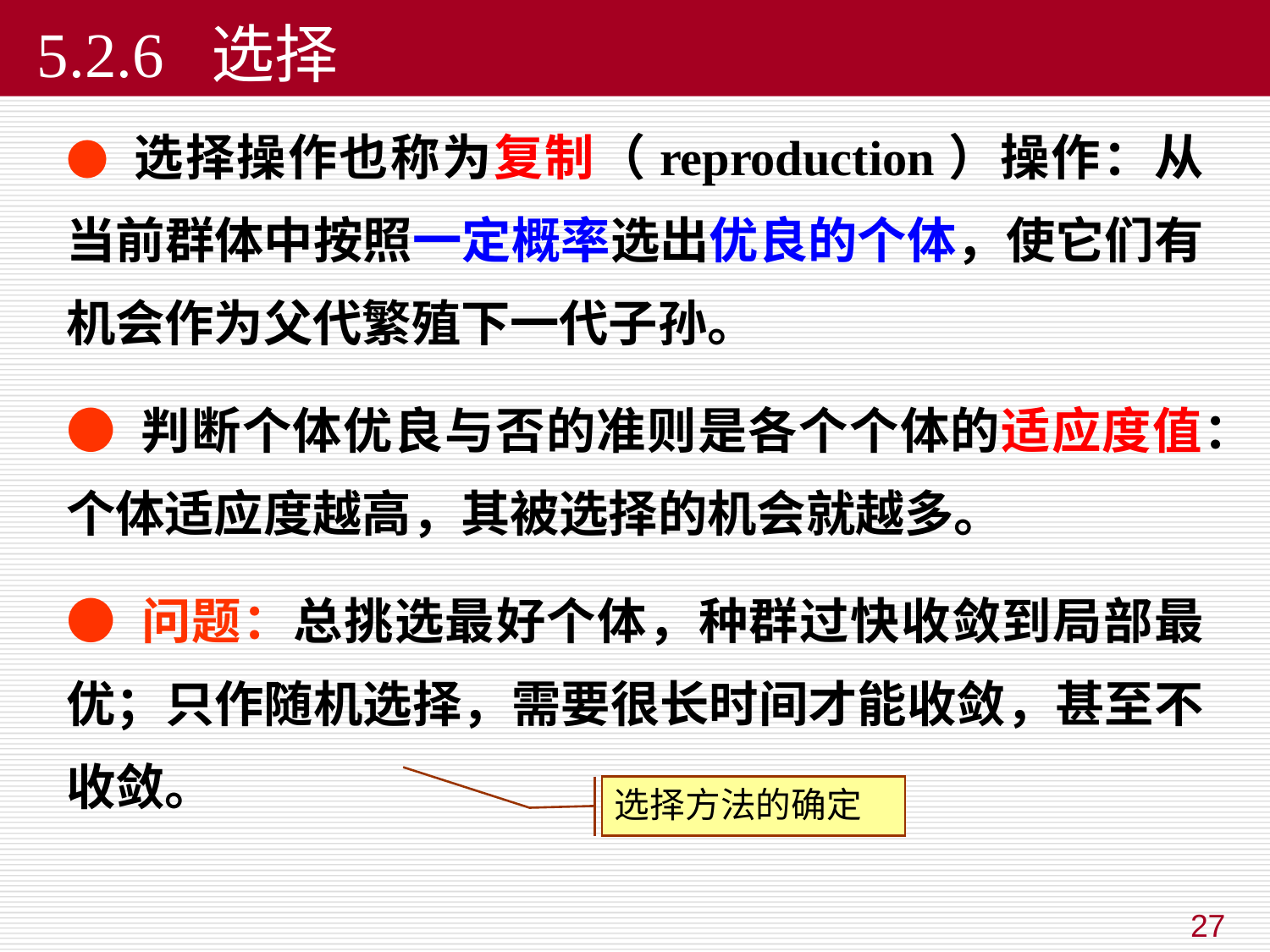

# 5.2.6  选择
● 选择操作也称为复制（reproduction）操作：从当前群体中按照一定概率选出优良的个体，使它们有机会作为父代繁殖下一代子孙。
● 判断个体优良与否的准则是各个个体的适应度值：个体适应度越高，其被选择的机会就越多。
● 问题：总挑选最好个体，种群过快收敛到局部最优；只作随机选择，需要很长时间才能收敛，甚至不收敛。
选择方法的确定
27